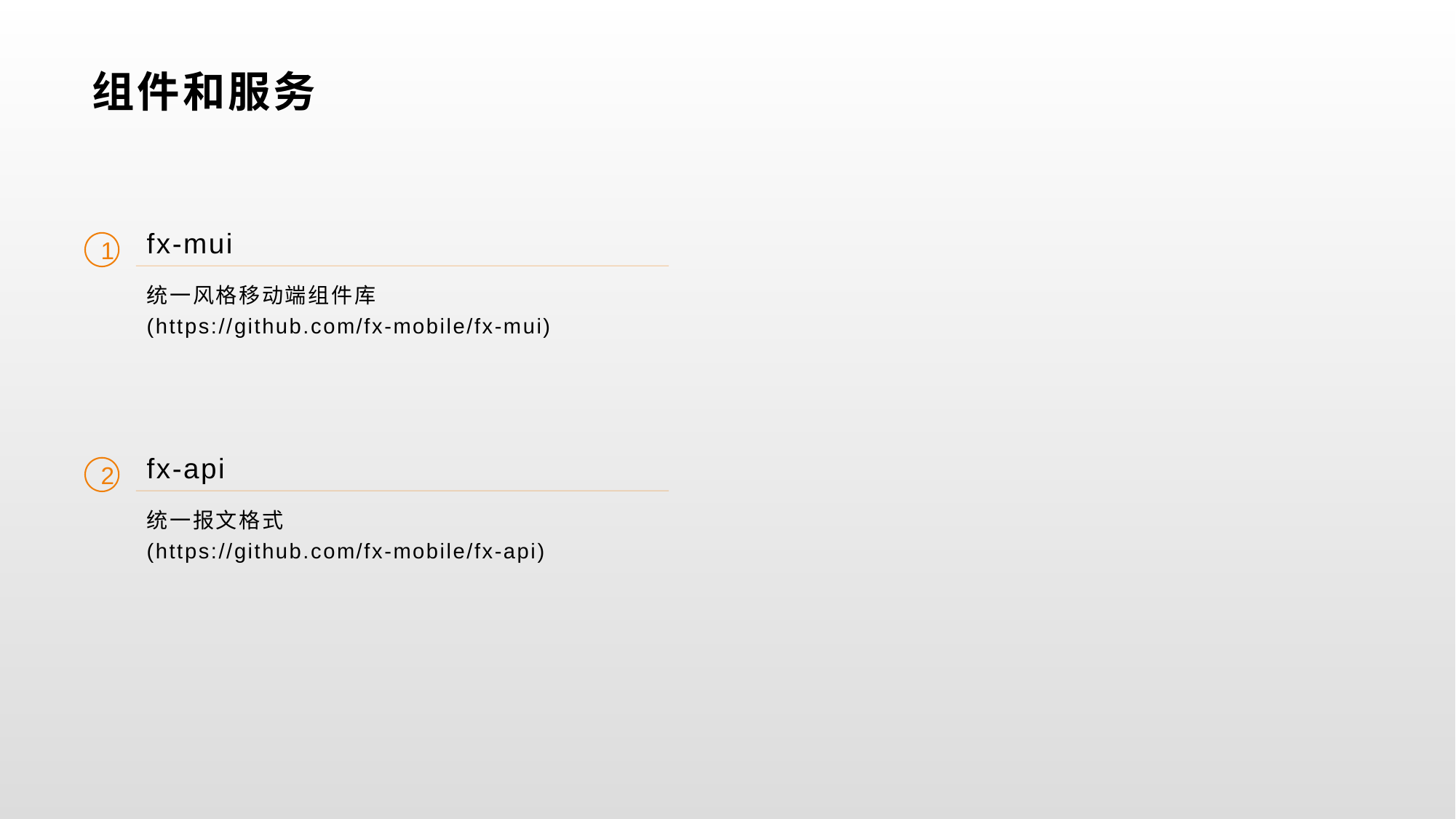

组件和服务
fx-mui
1
统一风格移动端组件库
(https://github.com/fx-mobile/fx-mui)
fx-api
2
统一报文格式
(https://github.com/fx-mobile/fx-api)